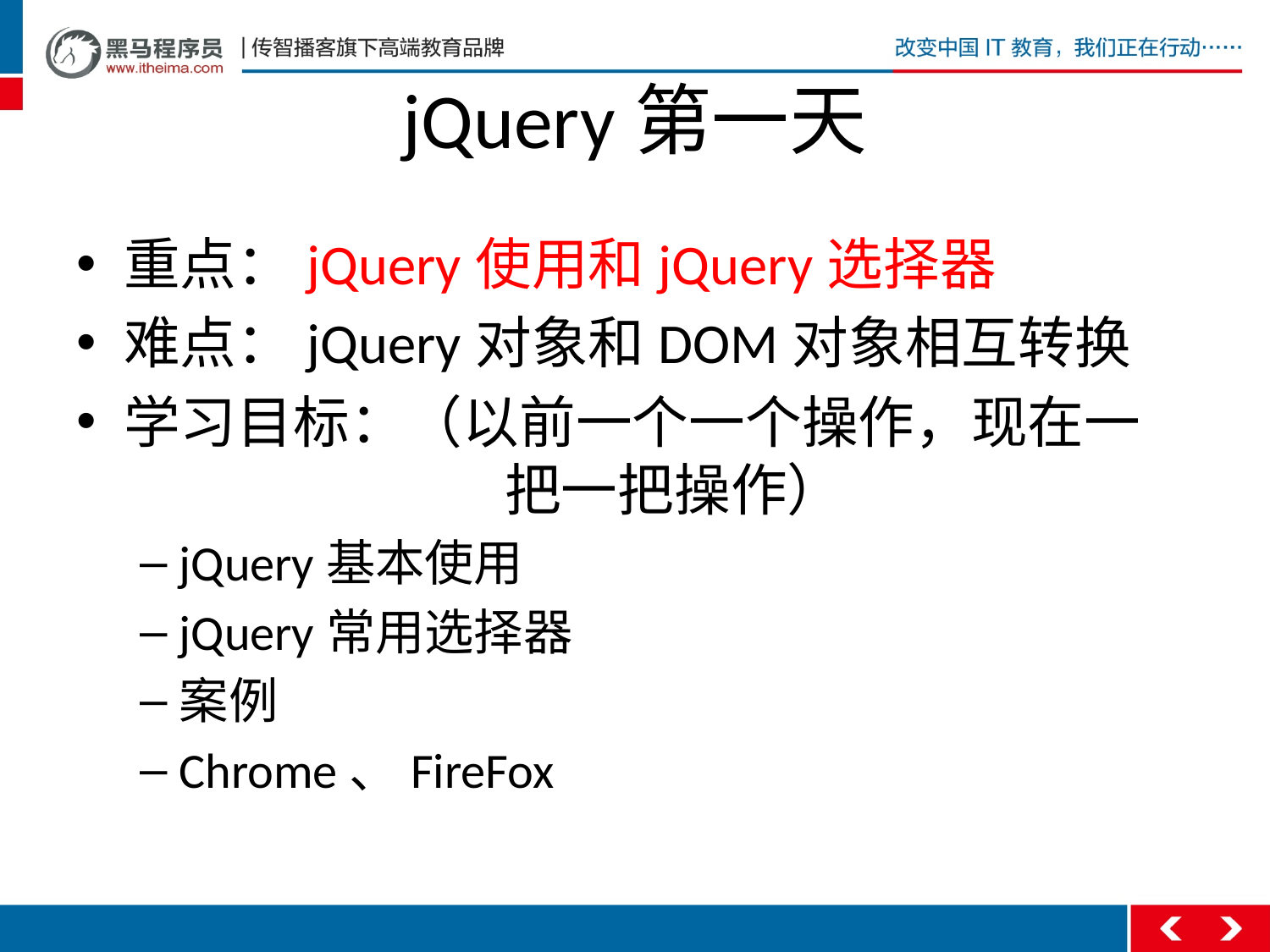

# jQuery第一天
重点：jQuery使用和jQuery选择器
难点：jQuery对象和DOM对象相互转换
学习目标：（以前一个一个操作，现在一			把一把操作）
jQuery基本使用
jQuery常用选择器
案例
Chrome、FireFox